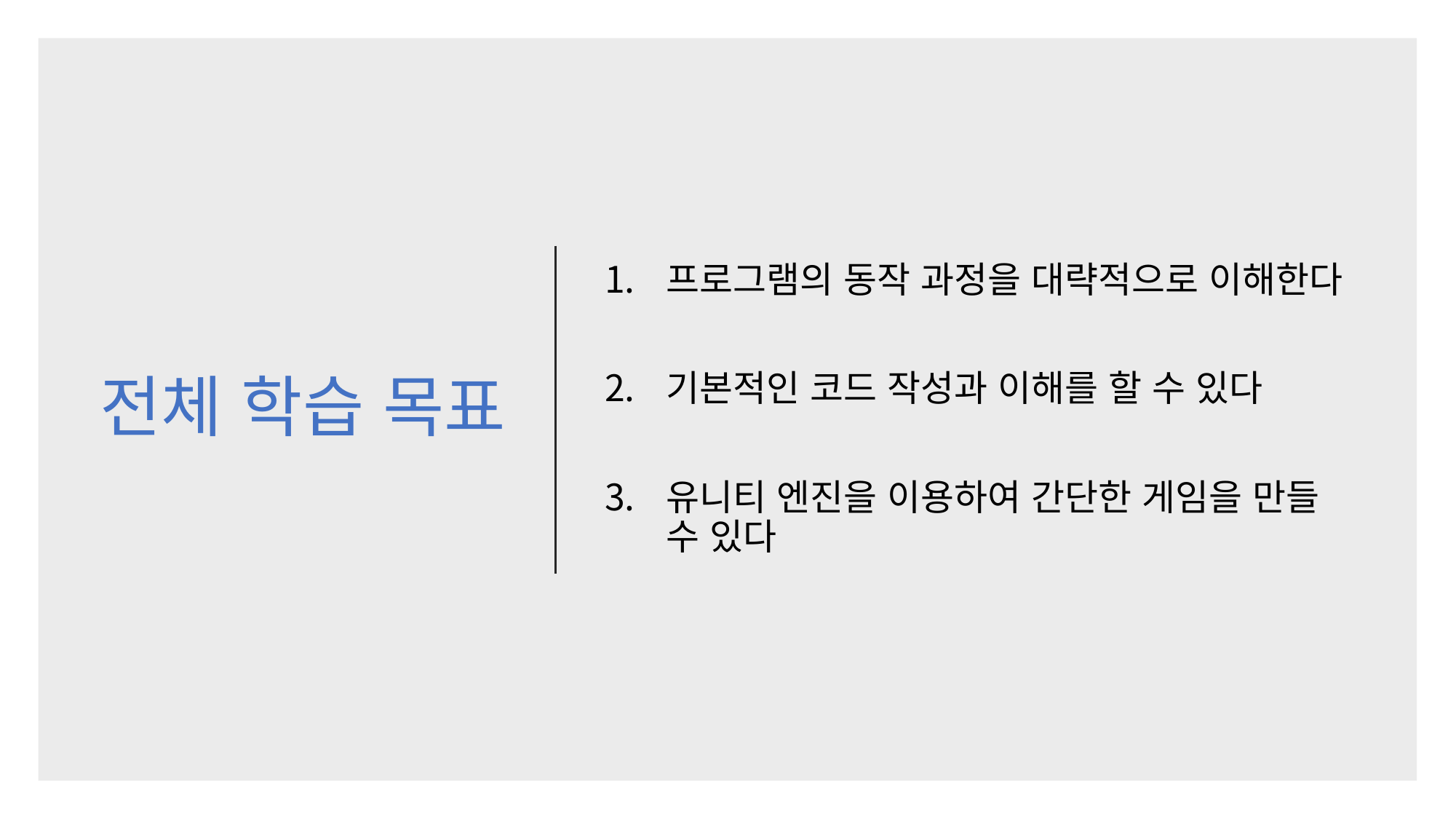

# 전체 학습 목표
프로그램의 동작 과정을 대략적으로 이해한다

기본적인 코드 작성과 이해를 할 수 있다

유니티 엔진을 이용하여 간단한 게임을 만들 수 있다